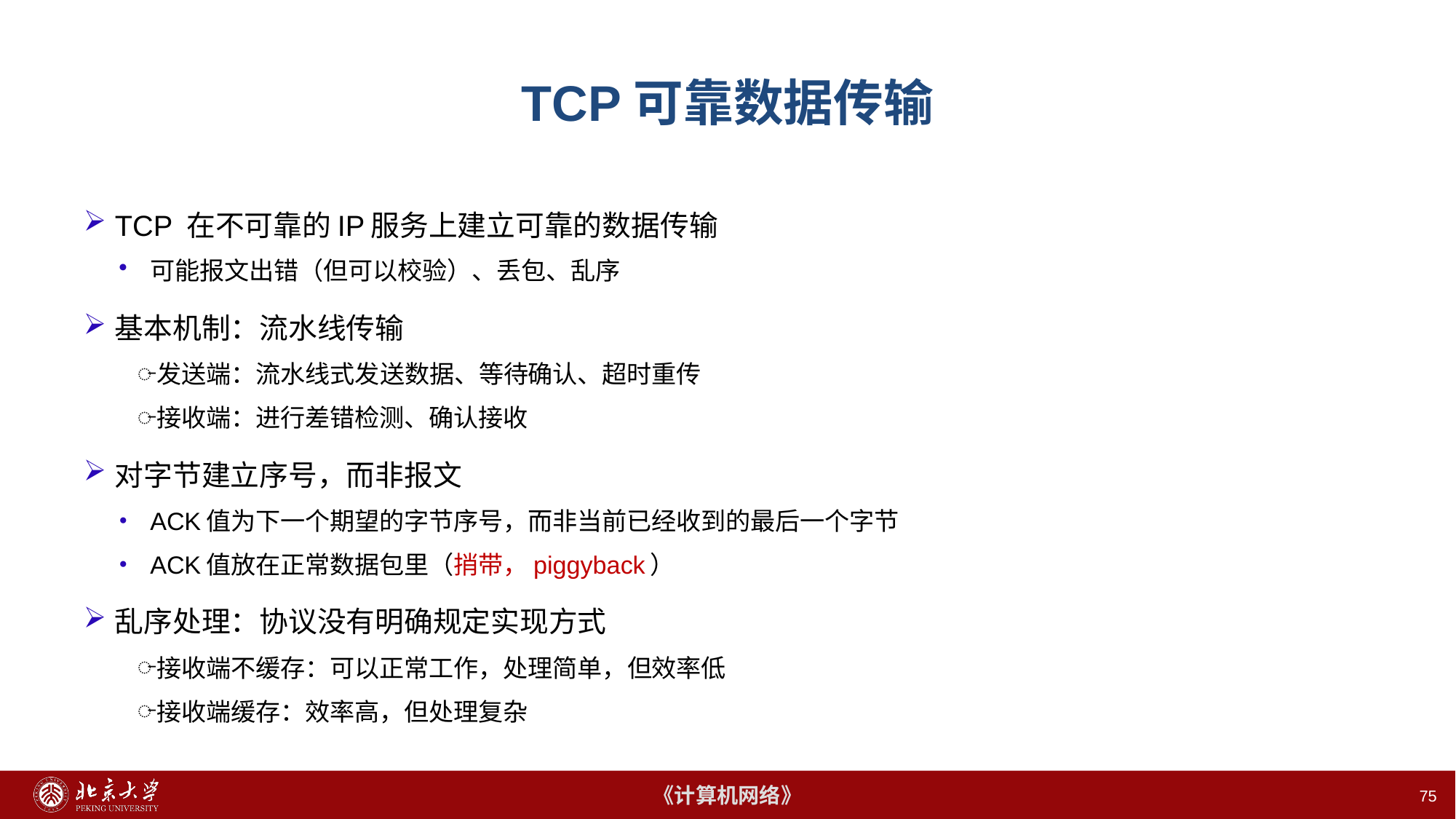

75
# TCP可靠数据传输
TCP 在不可靠的IP服务上建立可靠的数据传输
可能报文出错（但可以校验）、丢包、乱序
基本机制：流水线传输
发送端：流水线式发送数据、等待确认、超时重传
接收端：进行差错检测、确认接收
对字节建立序号，而非报文
ACK值为下一个期望的字节序号，而非当前已经收到的最后一个字节
ACK值放在正常数据包里（捎带，piggyback）
乱序处理：协议没有明确规定实现方式
接收端不缓存：可以正常工作，处理简单，但效率低
接收端缓存：效率高，但处理复杂